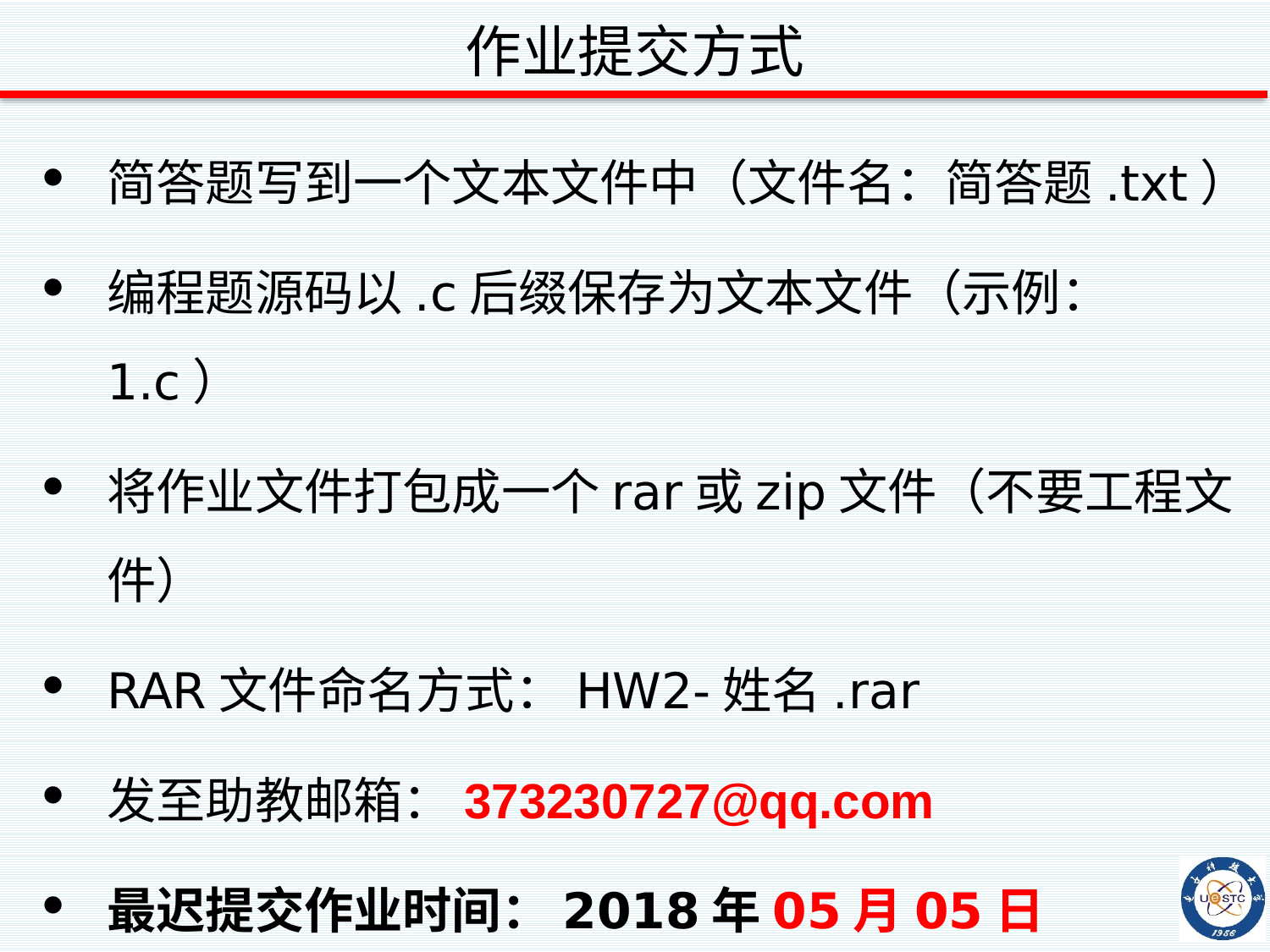

作业提交方式
简答题写到一个文本文件中（文件名：简答题.txt）
编程题源码以.c后缀保存为文本文件（示例：1.c）
将作业文件打包成一个rar或zip文件（不要工程文件）
RAR文件命名方式：HW2-姓名.rar
发至助教邮箱：373230727@qq.com
最迟提交作业时间：2018年05月05日（24:00前）